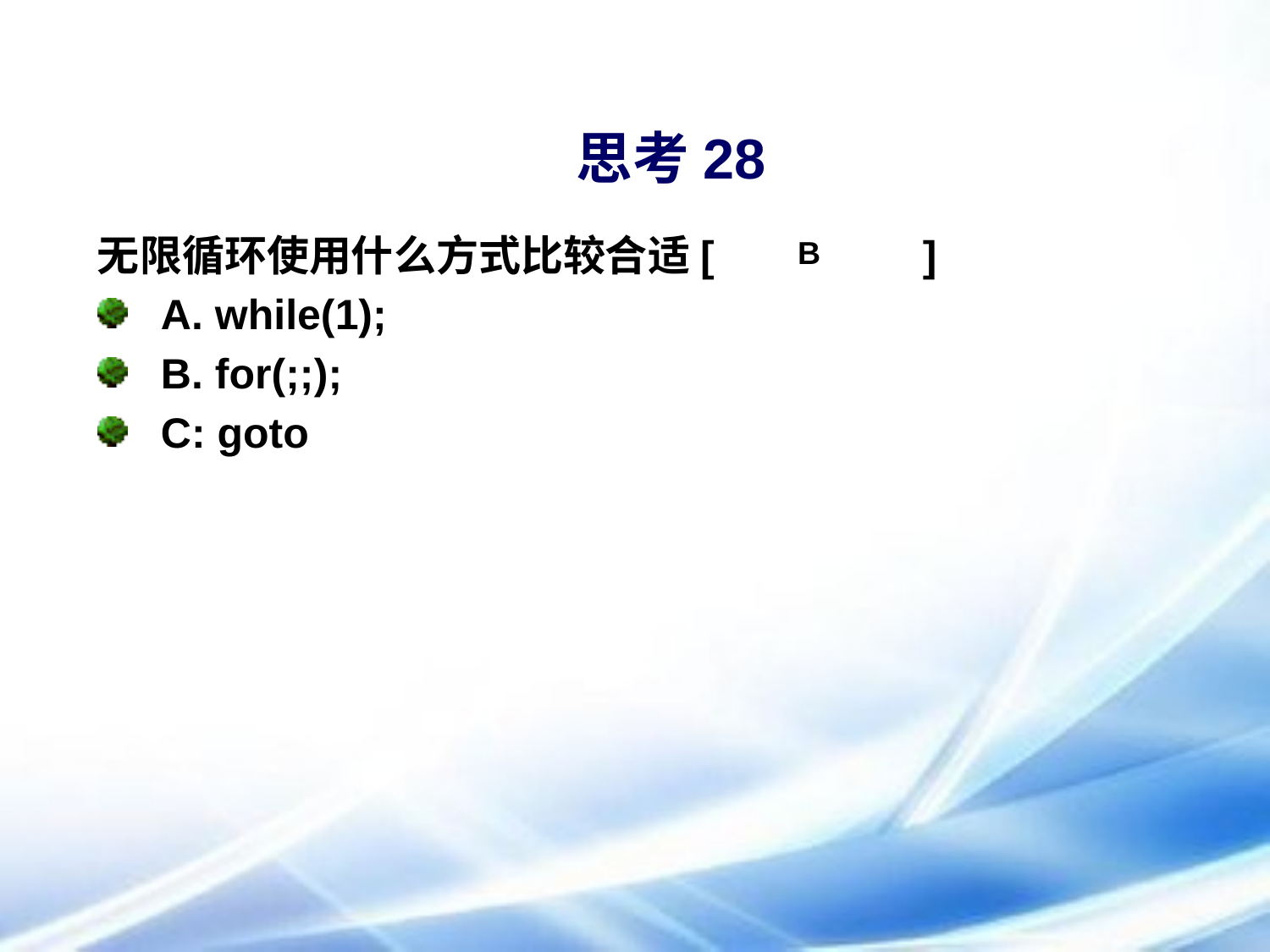

# 思考28
无限循环使用什么方式比较合适[		]
A. while(1);
B. for(;;);
C: goto
B